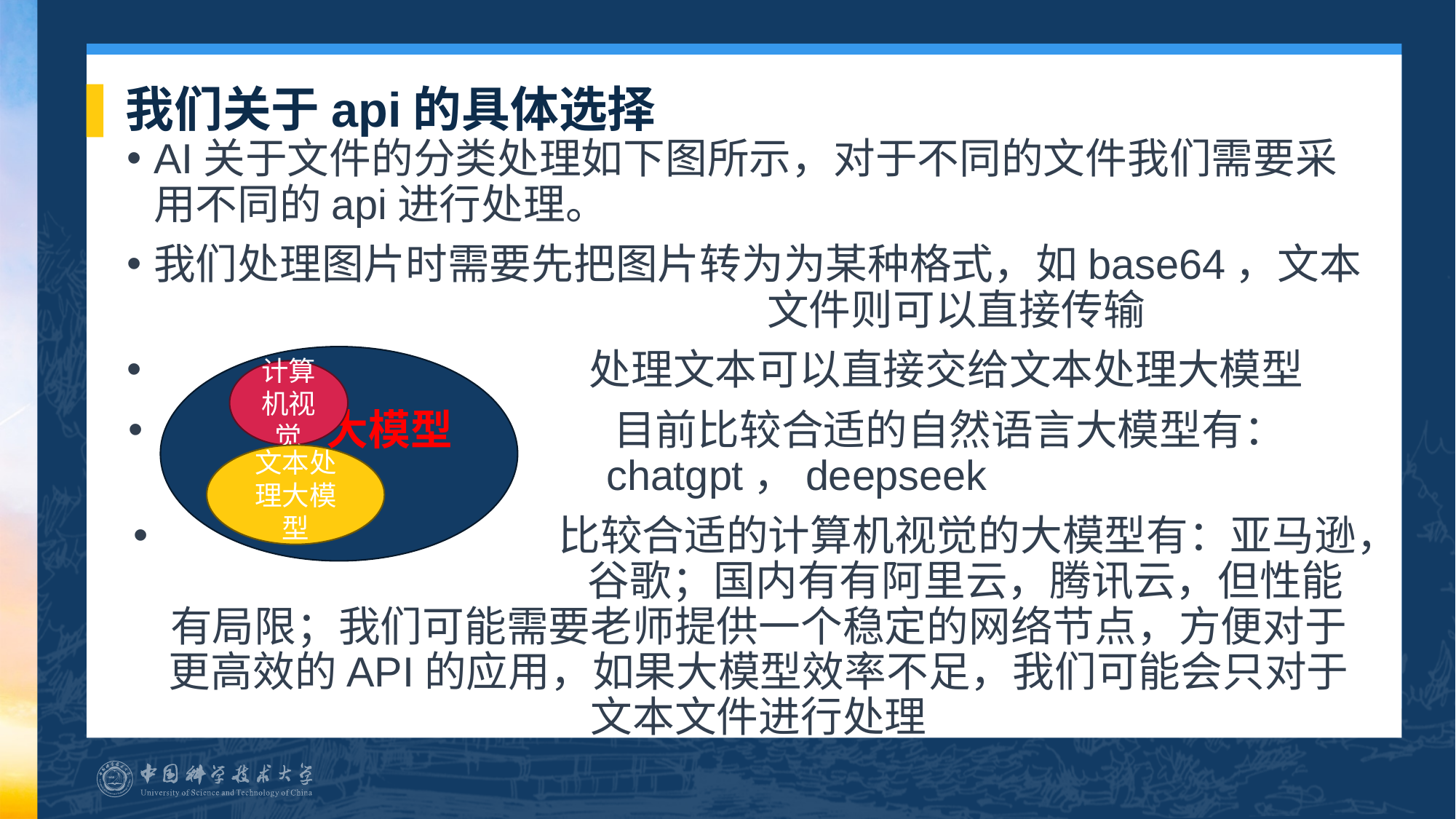

# 我们关于api的具体选择
AI关于文件的分类处理如下图所示，对于不同的文件我们需要采用不同的api进行处理。
我们处理图片时需要先把图片转为为某种格式，如base64，文本                                                                  文件则可以直接传输
                                             处理文本可以直接交给文本处理大模型
                 大模型                 目前比较合适的自然语言大模型有：                chatgpt，deepseek
                                         比较合适的计算机视觉的大模型有：亚马逊，                                            谷歌；国内有有阿里云，腾讯云，但性能有局限；我们可能需要老师提供一个稳定的网络节点，方便对于更高效的API的应用，如果大模型效率不足，我们可能会只对于文本文件进行处理

计算机视觉
文本处理大模型